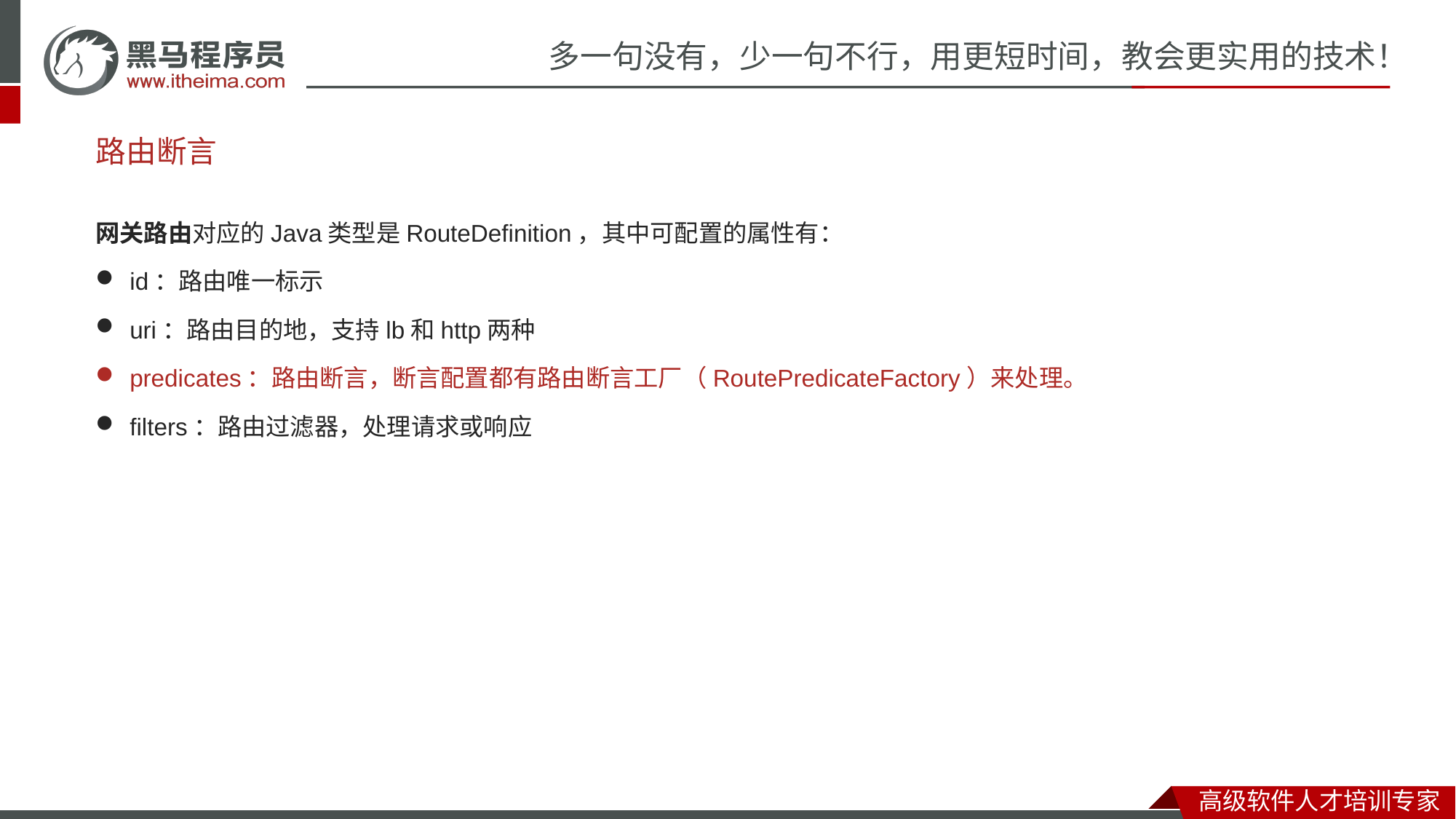

# 路由断言
网关路由对应的Java类型是RouteDefinition，其中可配置的属性有：
id：路由唯一标示
uri：路由目的地，支持lb和http两种
predicates：路由断言，断言配置都有路由断言工厂（RoutePredicateFactory）来处理。
filters：路由过滤器，处理请求或响应